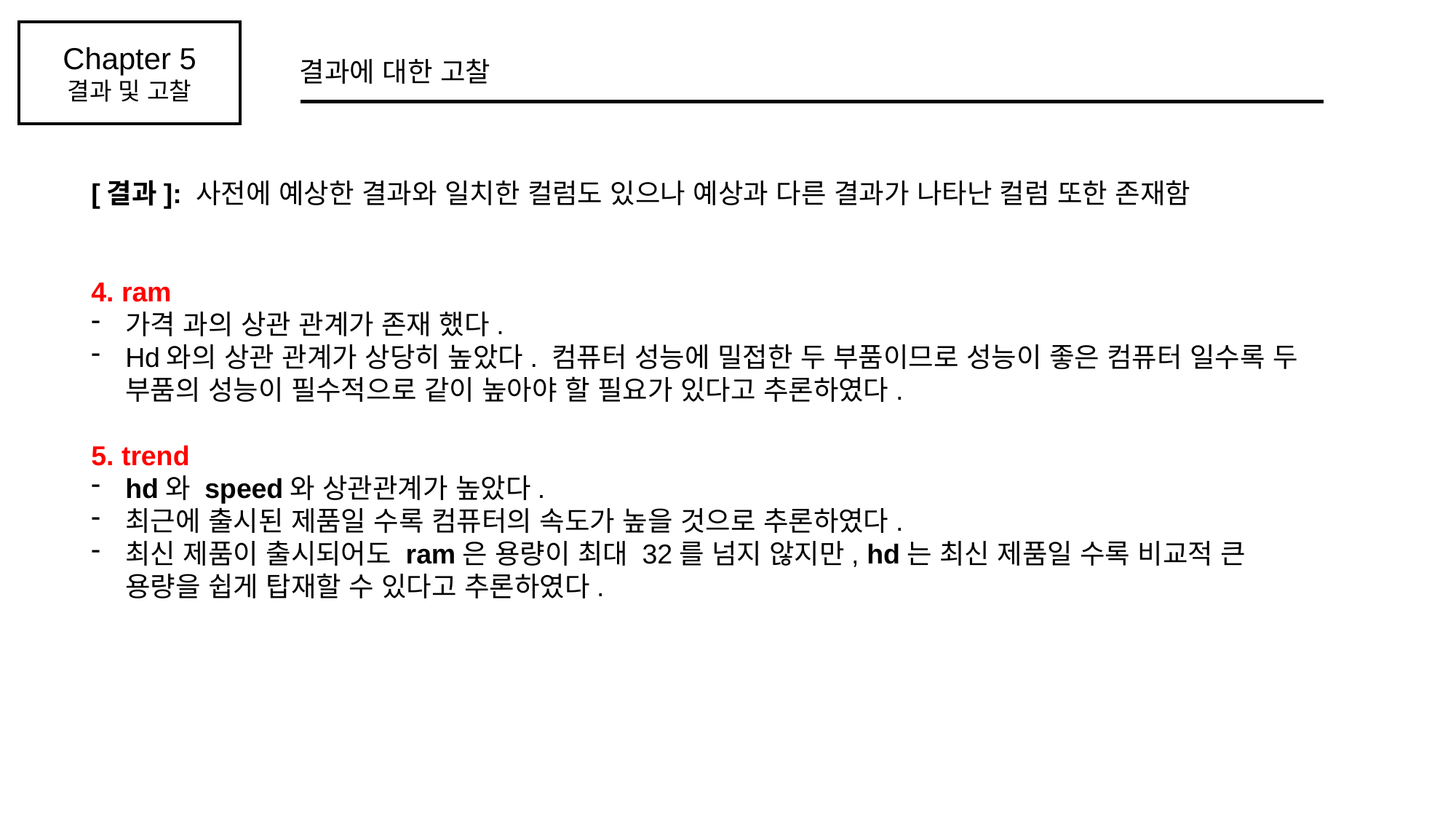

Chapter 5
결과 및 고찰
결과에 대한 고찰
[결과]: 사전에 예상한 결과와 일치한 컬럼도 있으나 예상과 다른 결과가 나타난 컬럼 또한 존재함

4. ram
가격 과의 상관 관계가 존재 했다.
Hd와의 상관 관계가 상당히 높았다. 컴퓨터 성능에 밀접한 두 부품이므로 성능이 좋은 컴퓨터 일수록 두 부품의 성능이 필수적으로 같이 높아야 할 필요가 있다고 추론하였다.

5. trend
hd와 speed와 상관관계가 높았다.
최근에 출시된 제품일 수록 컴퓨터의 속도가 높을 것으로 추론하였다.
최신 제품이 출시되어도 ram은 용량이 최대 32를 넘지 않지만, hd는 최신 제품일 수록 비교적 큰 용량을 쉽게 탑재할 수 있다고 추론하였다.